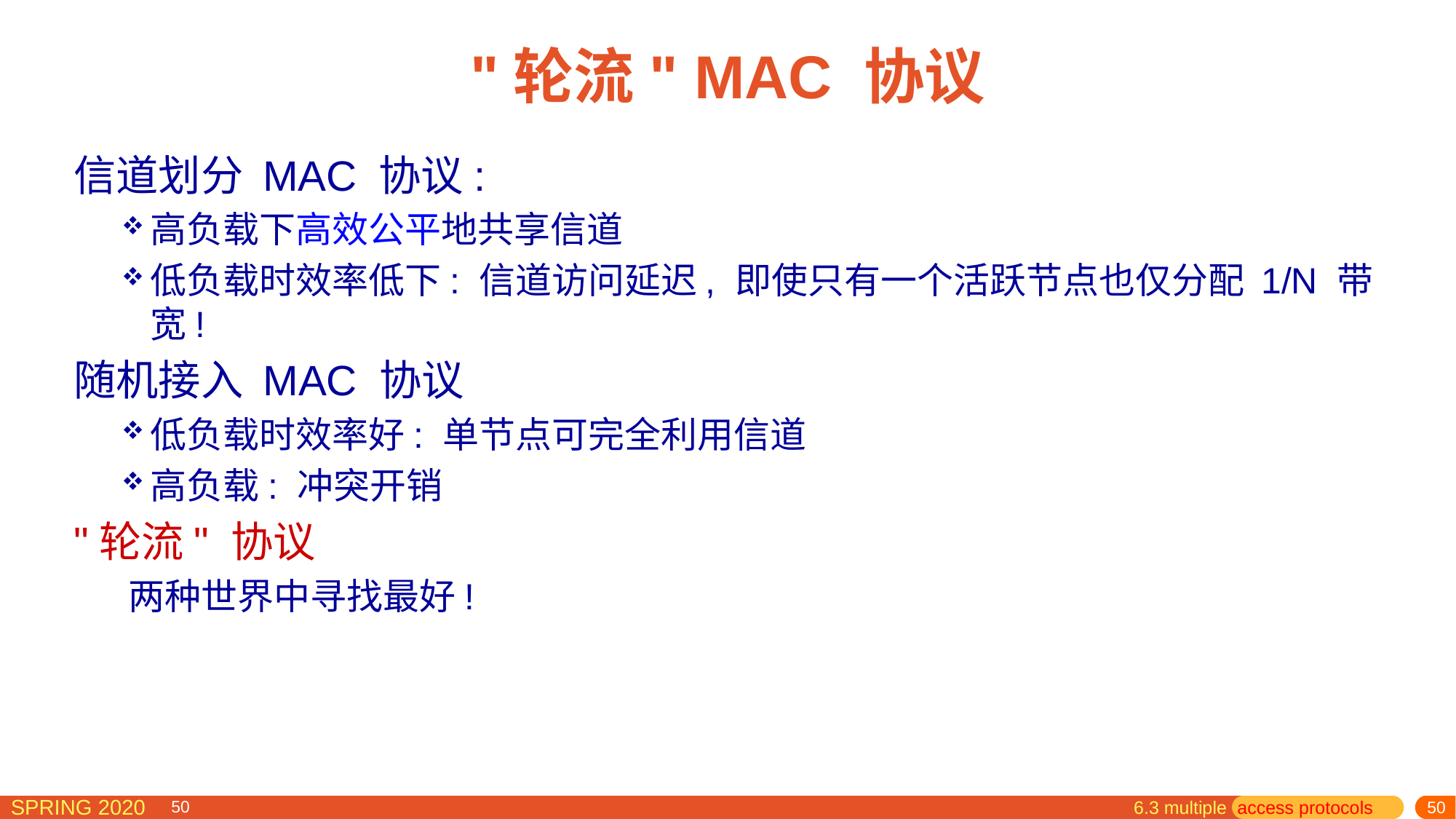

# "轮流" MAC 协议
信道划分 MAC 协议:
高负载下高效公平地共享信道
低负载时效率低下: 信道访问延迟, 即使只有一个活跃节点也仅分配 1/N 带宽!
随机接入 MAC 协议
低负载时效率好: 单节点可完全利用信道
高负载: 冲突开销
"轮流" 协议
两种世界中寻找最好!
6.3 multiple  access protocols